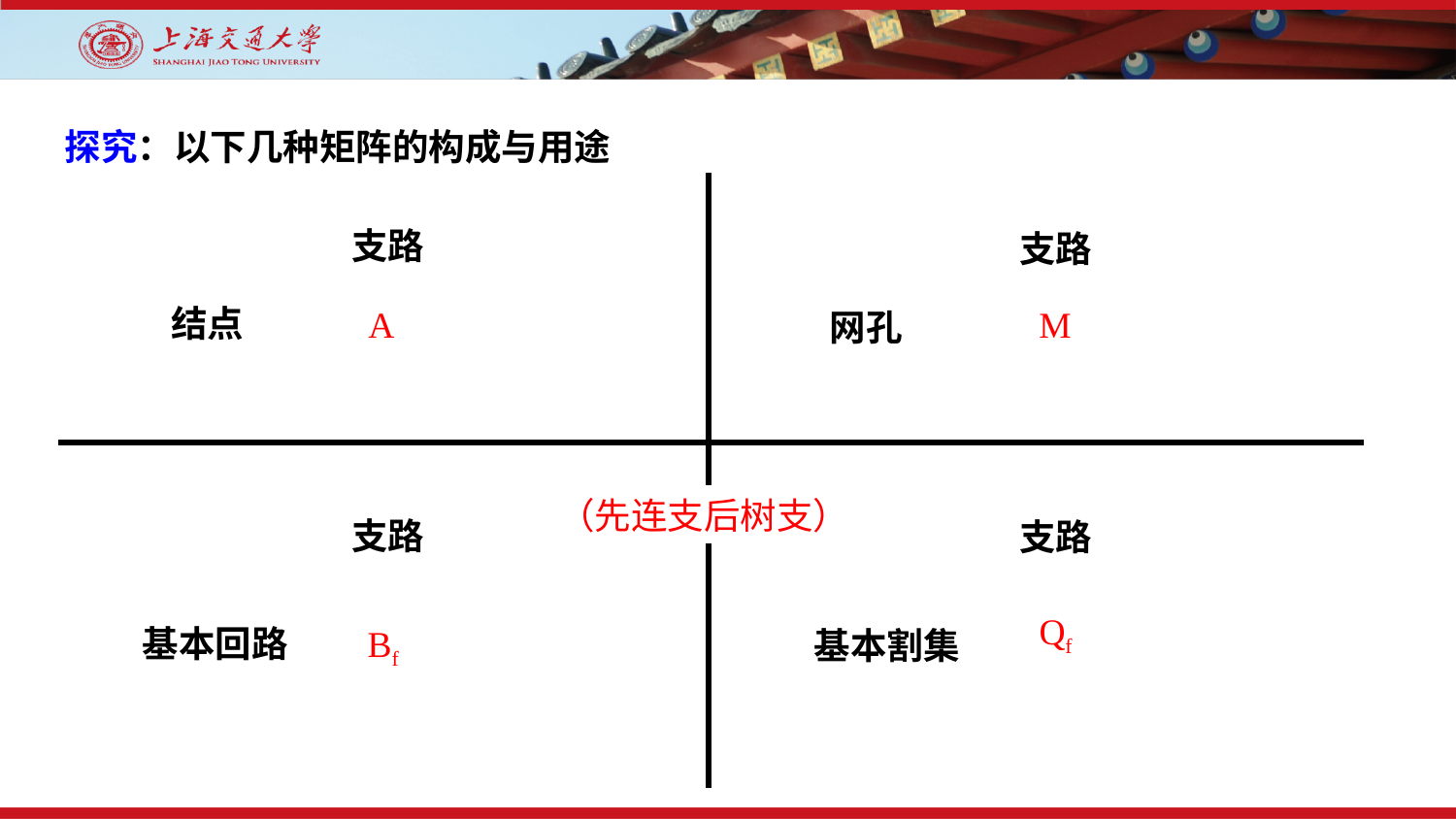

探究：以下几种矩阵的构成与用途
支路
支路
结点
A
M
网孔
（先连支后树支）
支路
支路
Qf
Bf
基本回路
基本割集